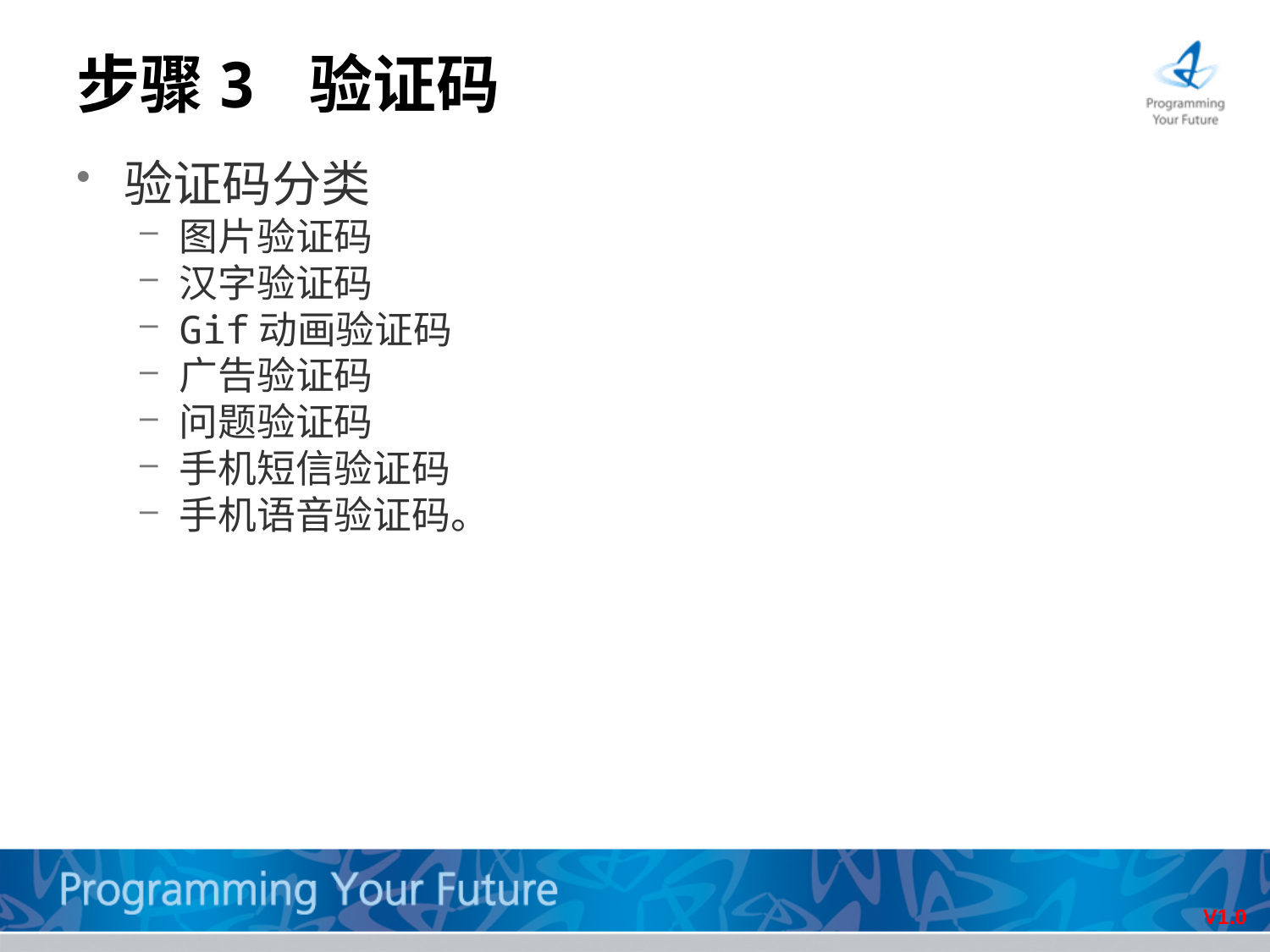

# 步骤3 验证码
验证码分类
图片验证码
汉字验证码
Gif动画验证码
广告验证码
问题验证码
手机短信验证码
手机语音验证码。